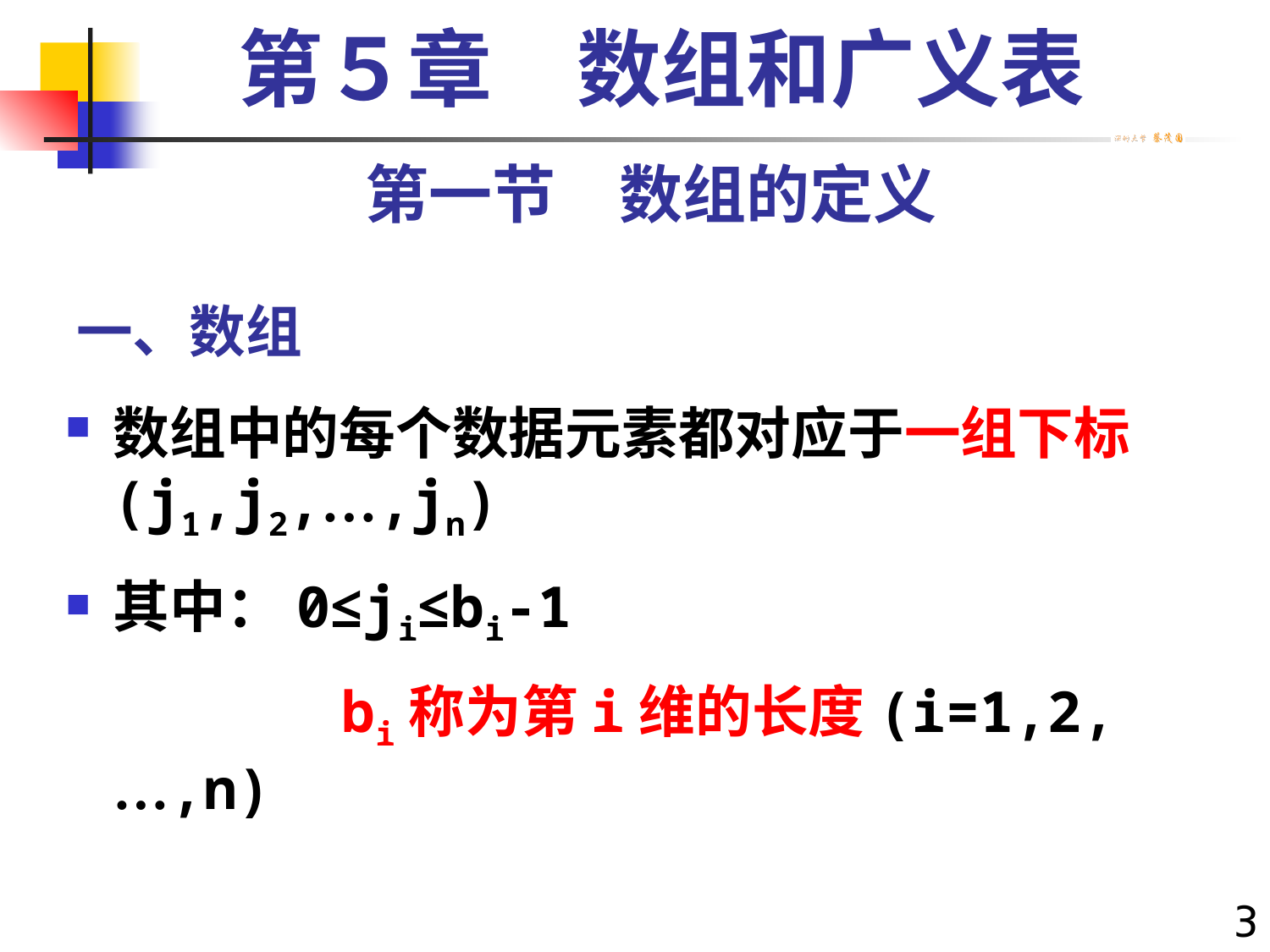

第５章　数组和广义表
第一节　数组的定义
# 一、数组
数组中的每个数据元素都对应于一组下标(j1,j2,…,jn)
其中：0≤ji≤bi-1
		   bi称为第i维的长度(i=1,2,…,n)
3